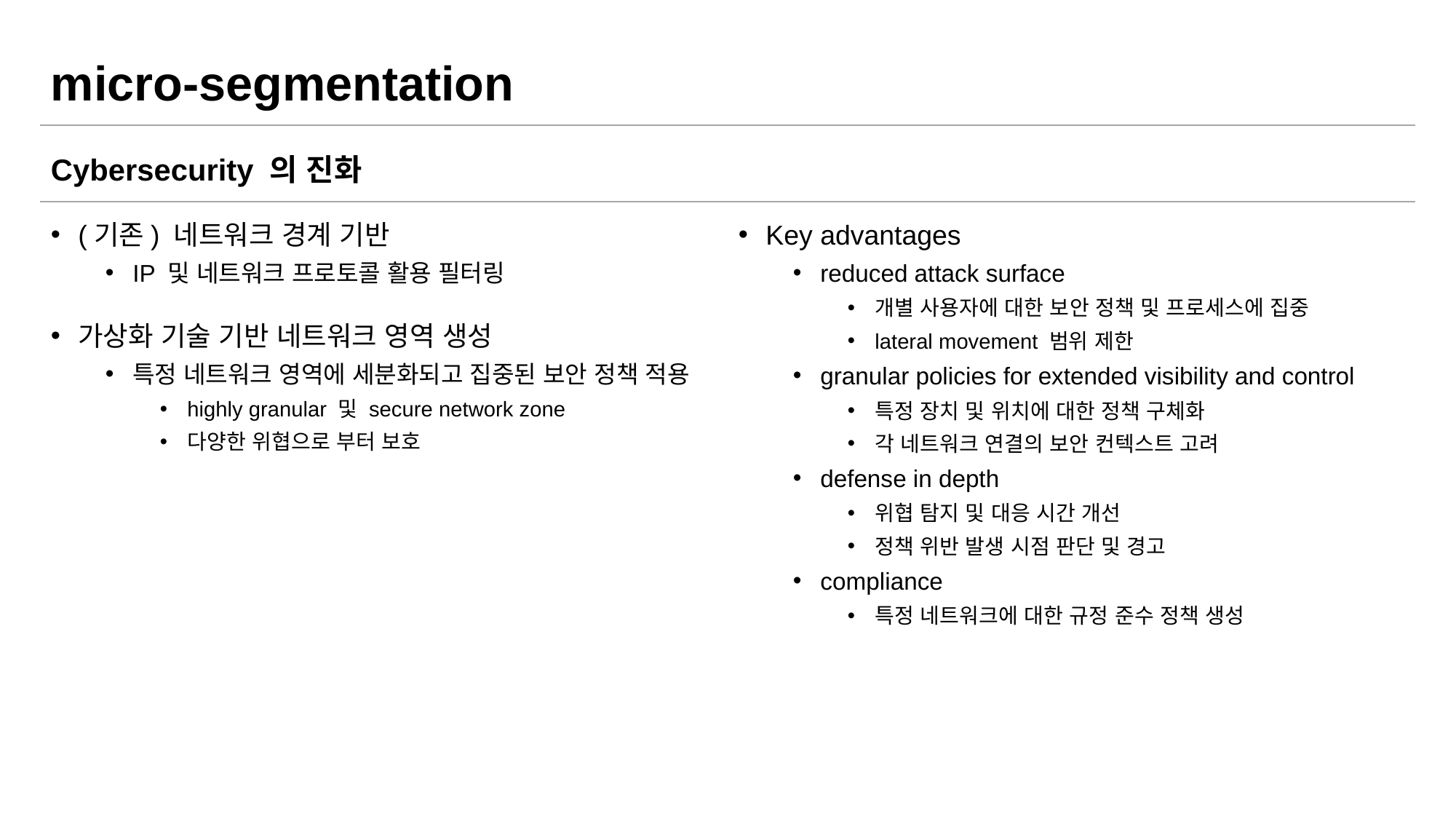

# micro-segmentation
Cybersecurity 의 진화
(기존) 네트워크 경계 기반
IP 및 네트워크 프로토콜 활용 필터링
가상화 기술 기반 네트워크 영역 생성
특정 네트워크 영역에 세분화되고 집중된 보안 정책 적용
highly granular 및 secure network zone
다양한 위협으로 부터 보호
Key advantages
reduced attack surface
개별 사용자에 대한 보안 정책 및 프로세스에 집중
lateral movement 범위 제한
granular policies for extended visibility and control
특정 장치 및 위치에 대한 정책 구체화
각 네트워크 연결의 보안 컨텍스트 고려
defense in depth
위협 탐지 및 대응 시간 개선
정책 위반 발생 시점 판단 및 경고
compliance
특정 네트워크에 대한 규정 준수 정책 생성